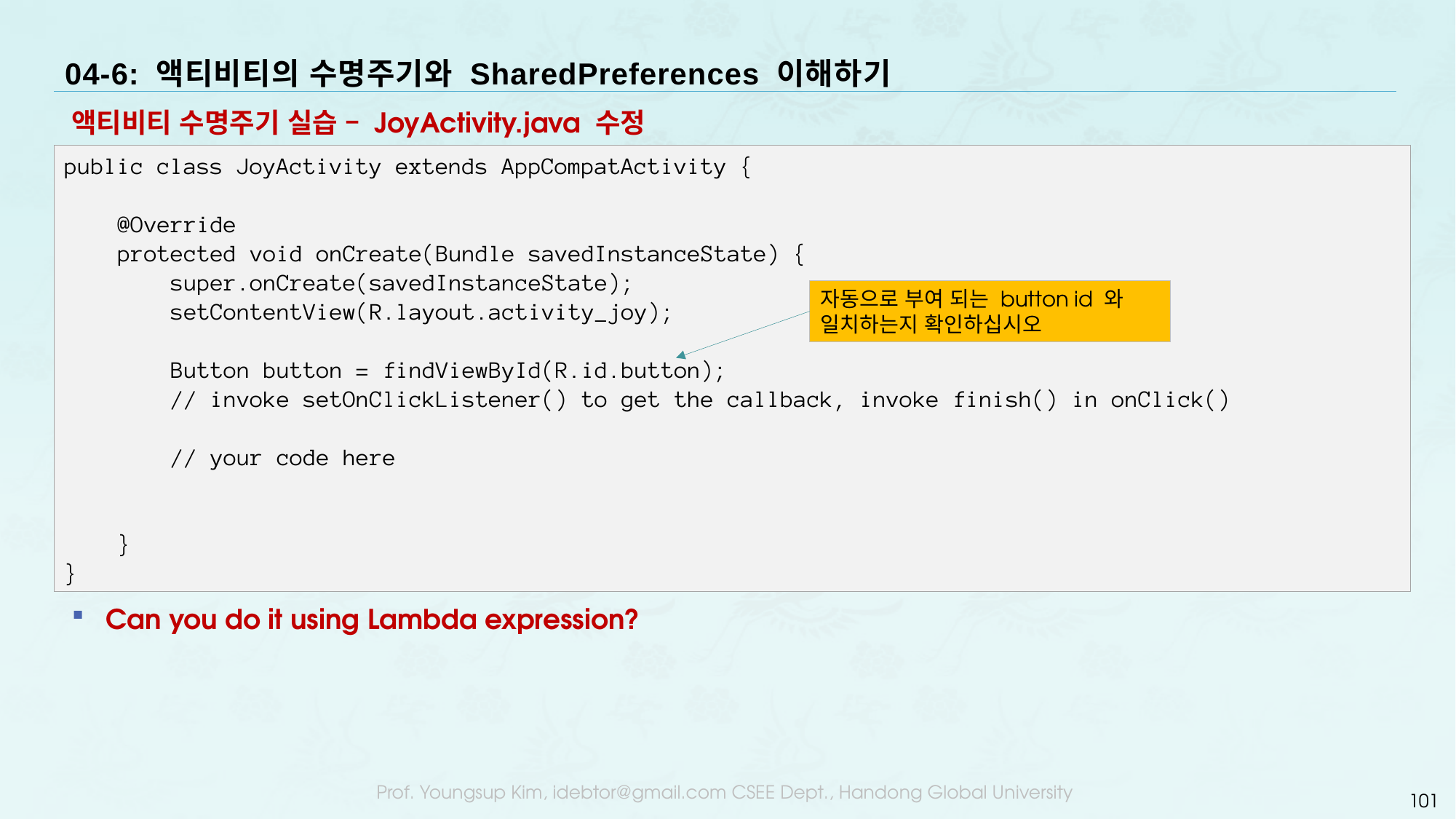

# 04-6: 액티비티의 수명주기와 SharedPreferences 이해하기
액티비티 수명주기 실습 – JoyActivity.java 수정

Can you do it using Lambda expression?

public class JoyActivity extends AppCompatActivity {

    @Override
    protected void onCreate(Bundle savedInstanceState) {
        super.onCreate(savedInstanceState);
        setContentView(R.layout.activity_joy);

        Button button = findViewById(R.id.button);
        // invoke setOnClickListener() to get the callback, invoke finish() in onClick()

        // your code here

    }
}
자동으로 부여 되는 button id 와 일치하는지 확인하십시오
101